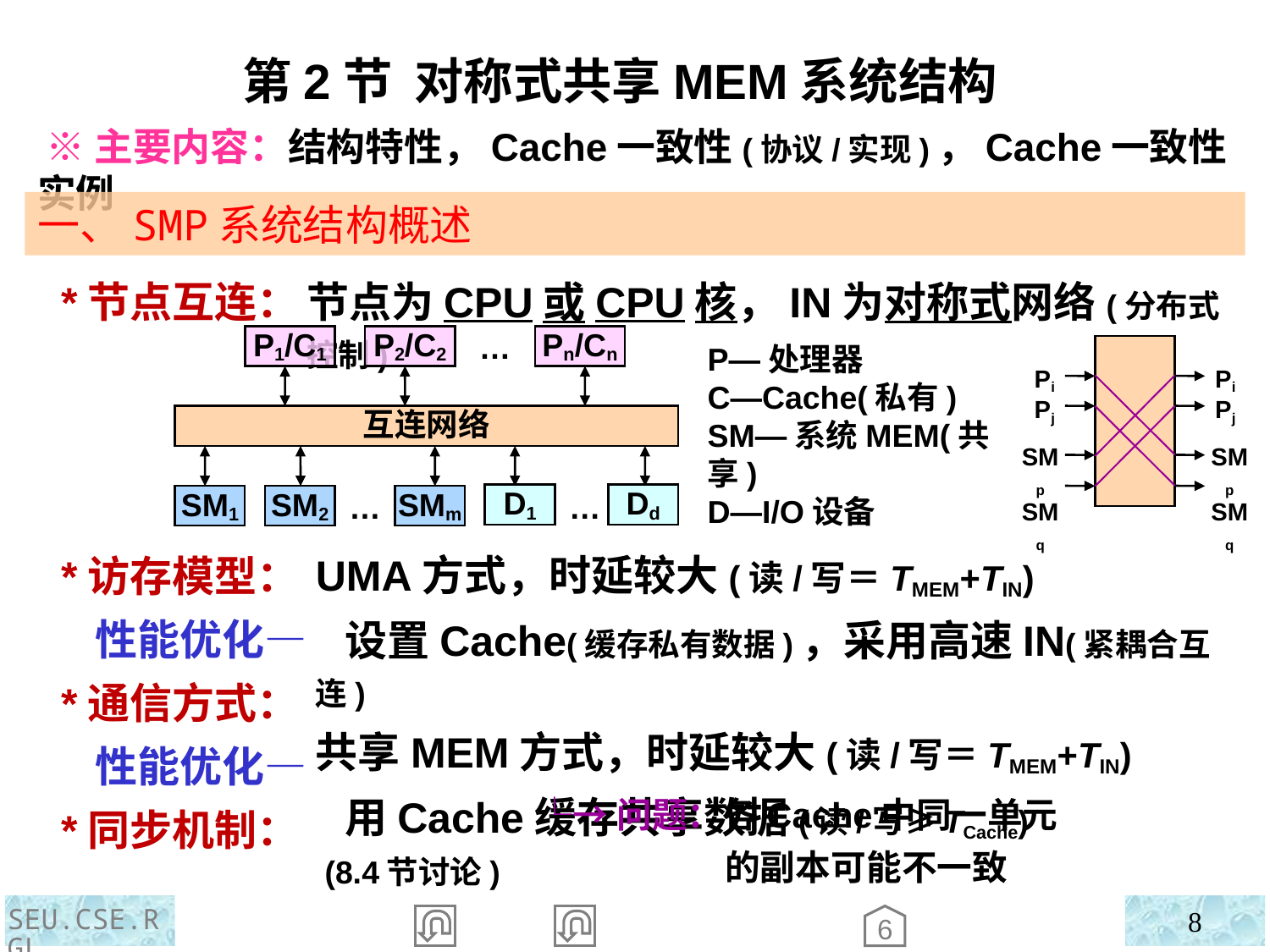

第2节  对称式共享MEM系统结构
 ※主要内容：结构特性，Cache一致性(协议/实现)，Cache一致性实例
一、SMP系统结构概述
  *节点互连：

  *访存模型：
     性能优化—
  *通信方式：
     性能优化—
  *同步机制：
节点为CPU或CPU核，IN为对称式网络(分布式控制)
P1/C1
P2/C2
…
Pn/Cn
P—处理器
C—Cache(私有)
SM—系统MEM(共享)
D—I/O设备

互连网络

D1
Dd
SM1
SM2
SMm
…
…

Pi
Pj
Pi
Pj

SMp
SMq
SMp
SMq
UMA方式，时延较大(读/写＝TMEM+TIN)
  设置Cache(缓存私有数据)，采用高速IN(紧耦合互连)
共享MEM方式，时延较大(读/写＝TMEM+TIN)
  用Cache缓存共享数据(读/写≥TCache)
 (8.4节讨论)
└→问题：各Cache中同一单元的副本可能不一致
SEU.CSE.RGL
8

6